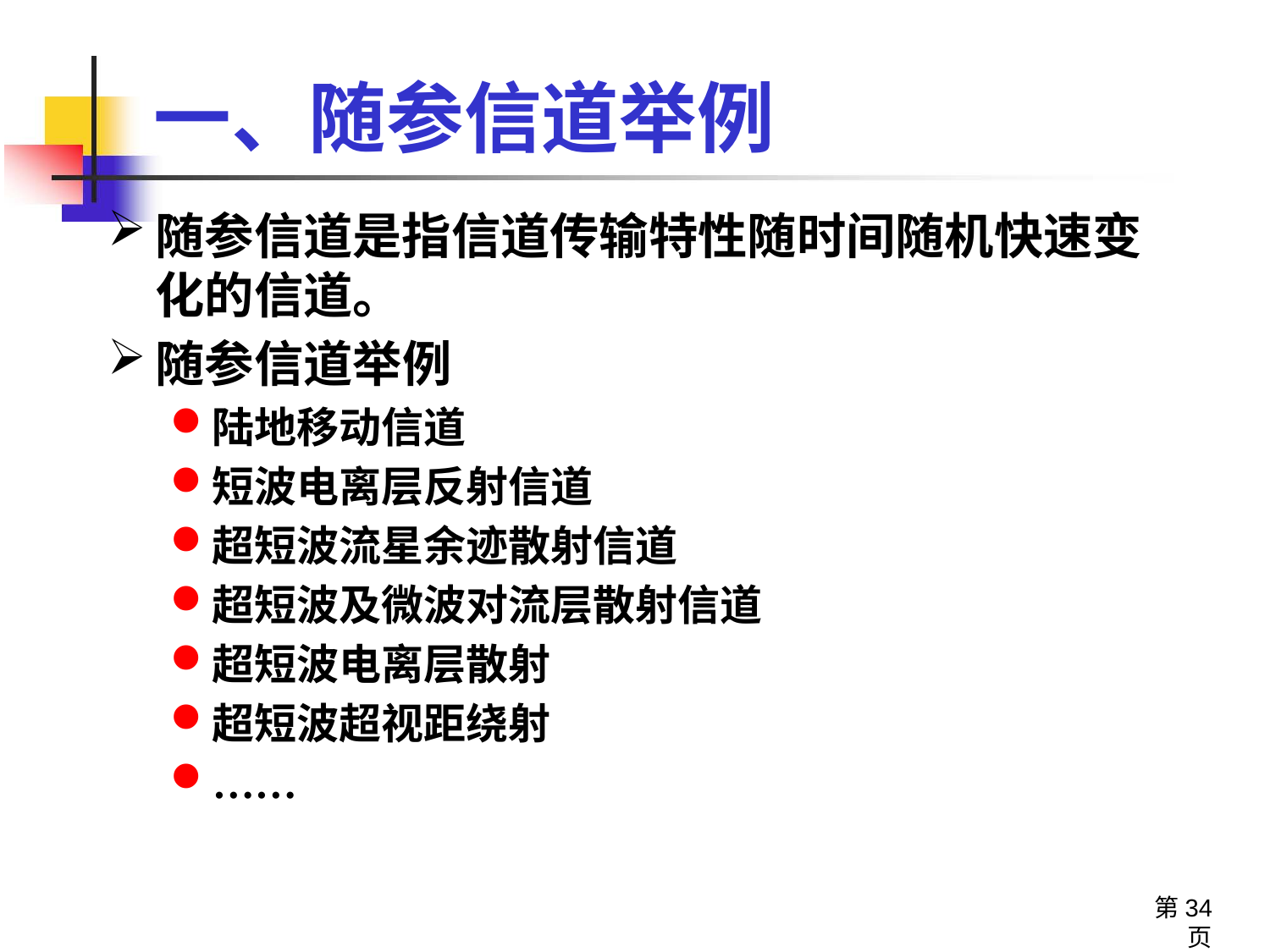

# 一、随参信道举例
随参信道是指信道传输特性随时间随机快速变化的信道。
随参信道举例
陆地移动信道
短波电离层反射信道
超短波流星余迹散射信道
超短波及微波对流层散射信道
超短波电离层散射
超短波超视距绕射
……
第34页